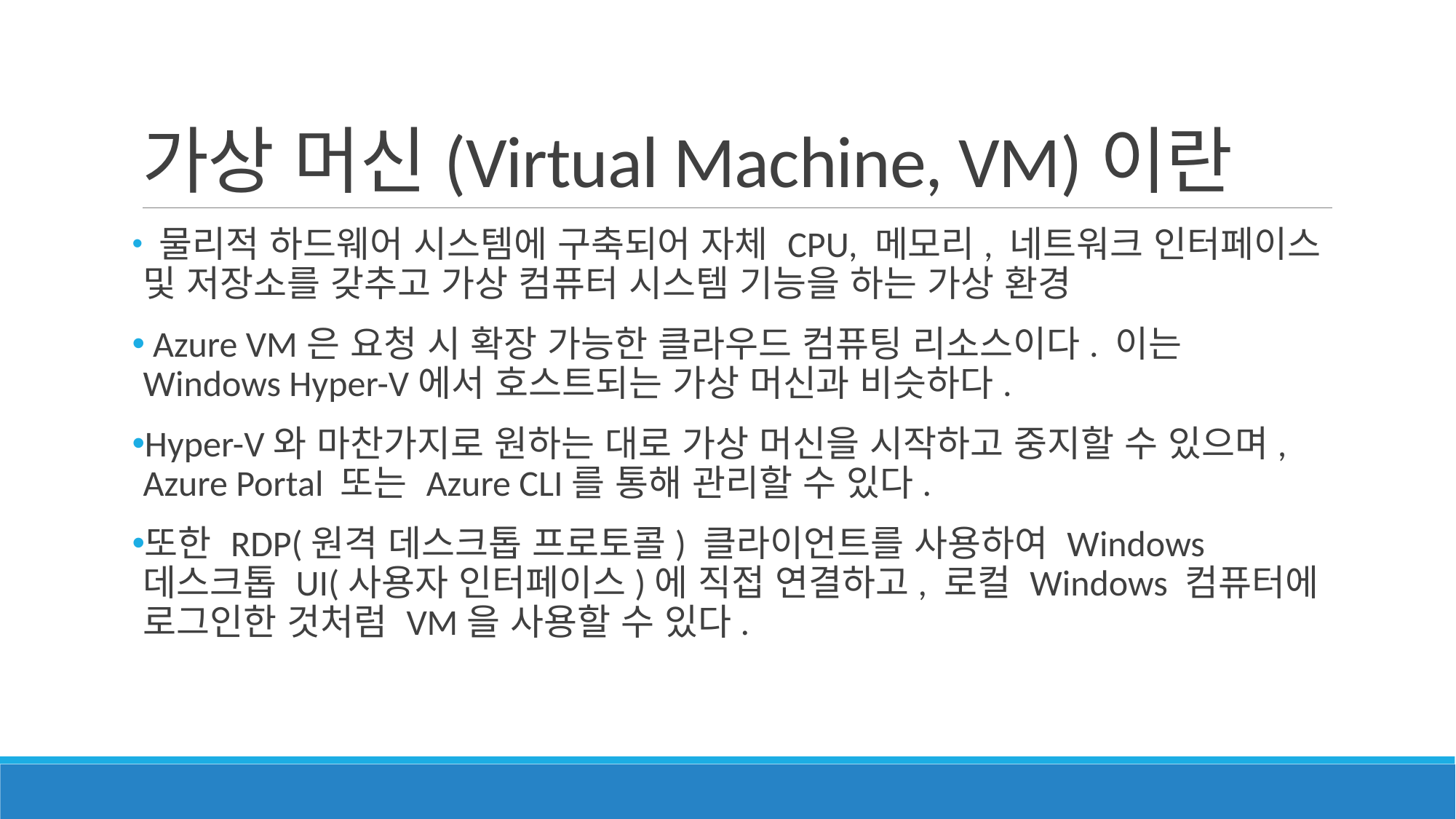

# 가상 머신(Virtual Machine, VM)이란
 물리적 하드웨어 시스템에 구축되어 자체 CPU, 메모리, 네트워크 인터페이스 및 저장소를 갖추고 가상 컴퓨터 시스템 기능을 하는 가상 환경
 Azure VM은 요청 시 확장 가능한 클라우드 컴퓨팅 리소스이다. 이는 Windows Hyper-V에서 호스트되는 가상 머신과 비슷하다.
Hyper-V와 마찬가지로 원하는 대로 가상 머신을 시작하고 중지할 수 있으며, Azure Portal 또는 Azure CLI를 통해 관리할 수 있다.
또한 RDP(원격 데스크톱 프로토콜) 클라이언트를 사용하여 Windows 데스크톱 UI(사용자 인터페이스)에 직접 연결하고, 로컬 Windows 컴퓨터에 로그인한 것처럼 VM을 사용할 수 있다.